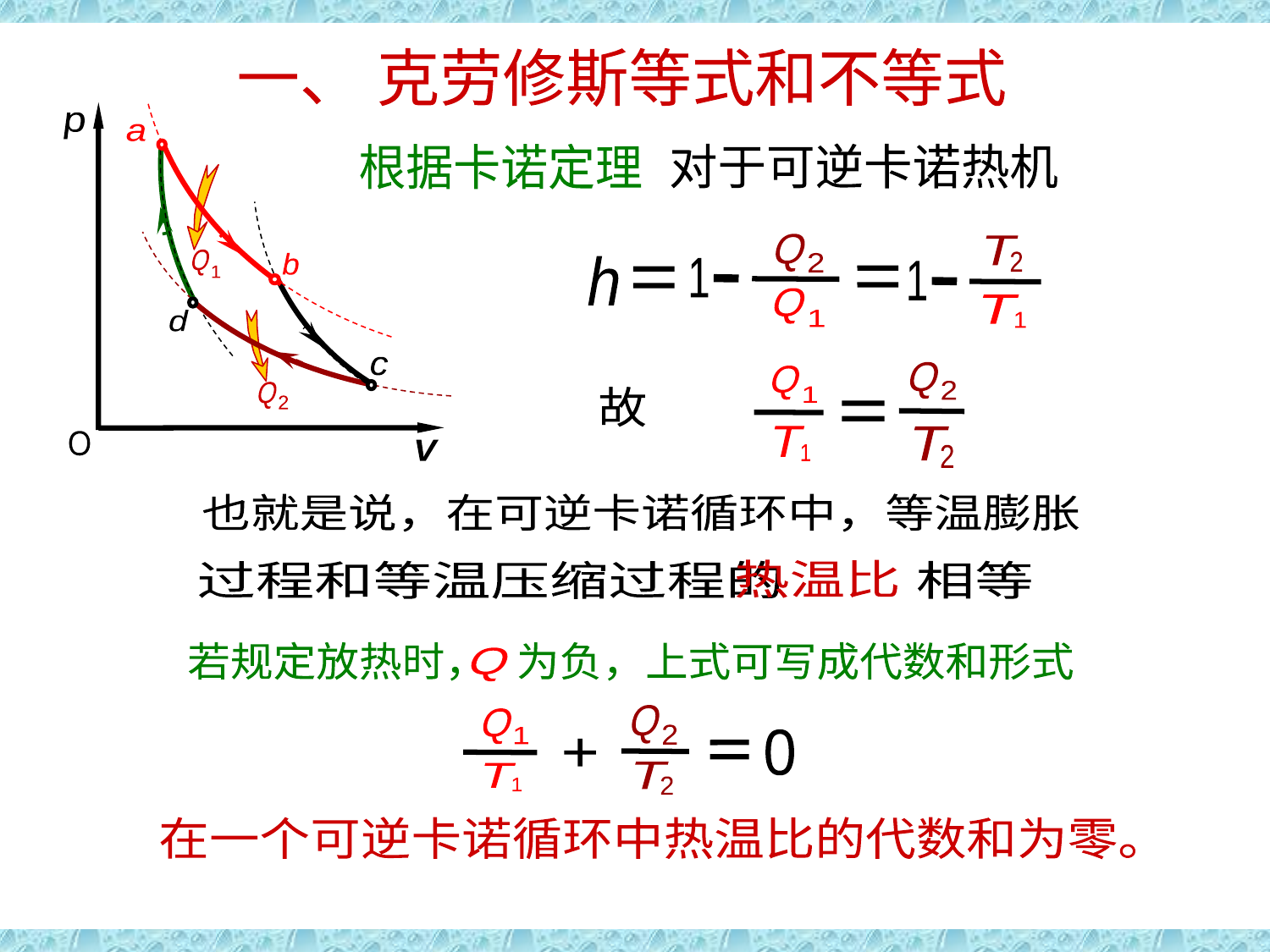

热温比

a

b

p

c

d

Q
1

Q
2
O
V
一、 克劳修斯等式和不等式
对于可逆卡诺热机
根据卡诺定理
Q
2

Q
1
T
2
η
1

1

T
1
Q
2
Q
1
故

T
1
T
2
也就是说，在可逆卡诺循环中，等温膨胀
热温比
过程和等温压缩过程的          相等
若规定放热时，   为负，上式可写成代数和形式
Q
Q
2
Q
1
0
+

T
2
T
1
在一个可逆卡诺循环中热温比的代数和为零。